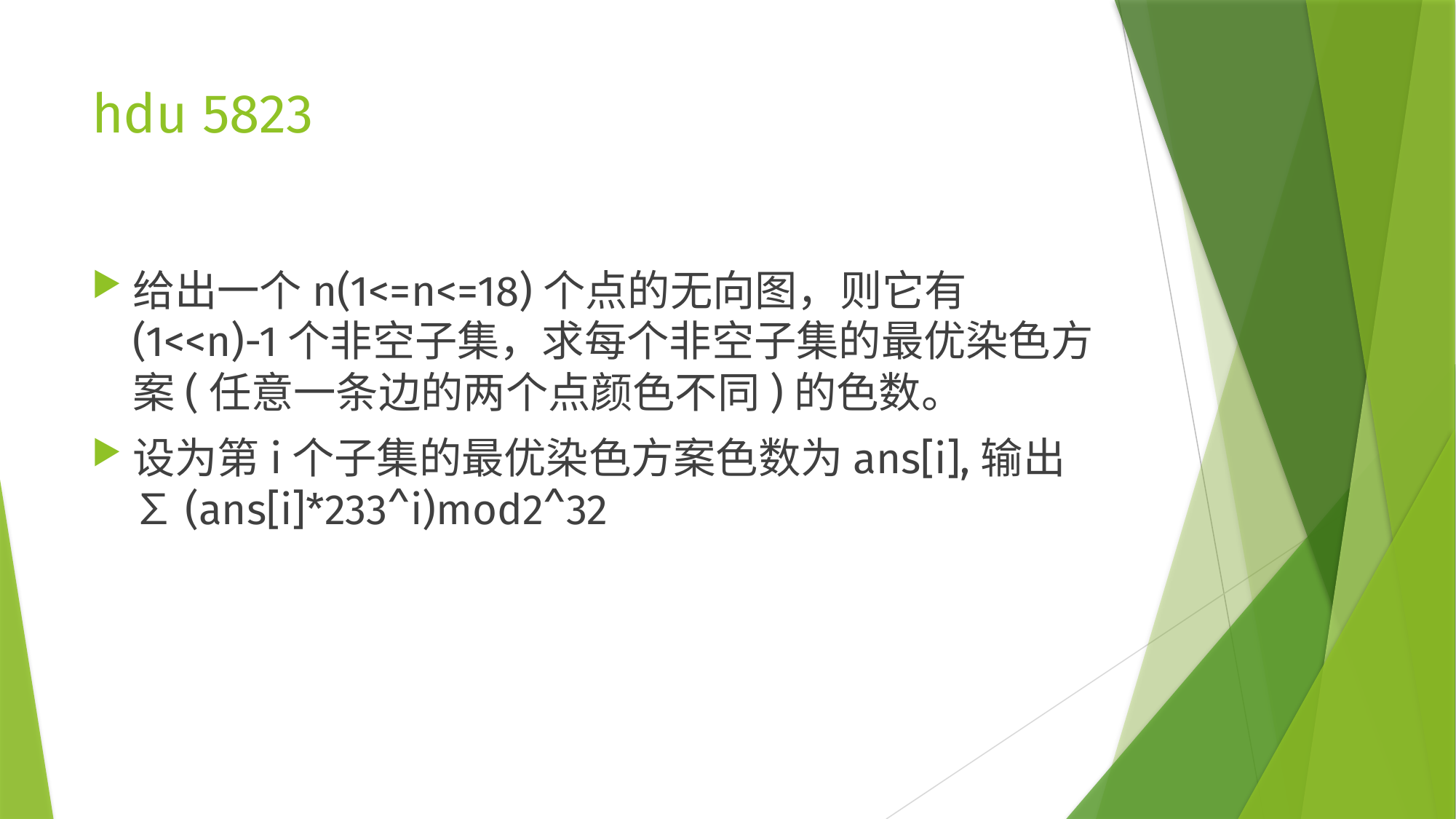

# hdu 5823
给出一个n(1<=n<=18)个点的无向图，则它有(1<<n)-1个非空子集，求每个非空子集的最优染色方案(任意一条边的两个点颜色不同)的色数。
设为第i个子集的最优染色方案色数为ans[i],输出
∑(ans[i]*233^i)mod2^32